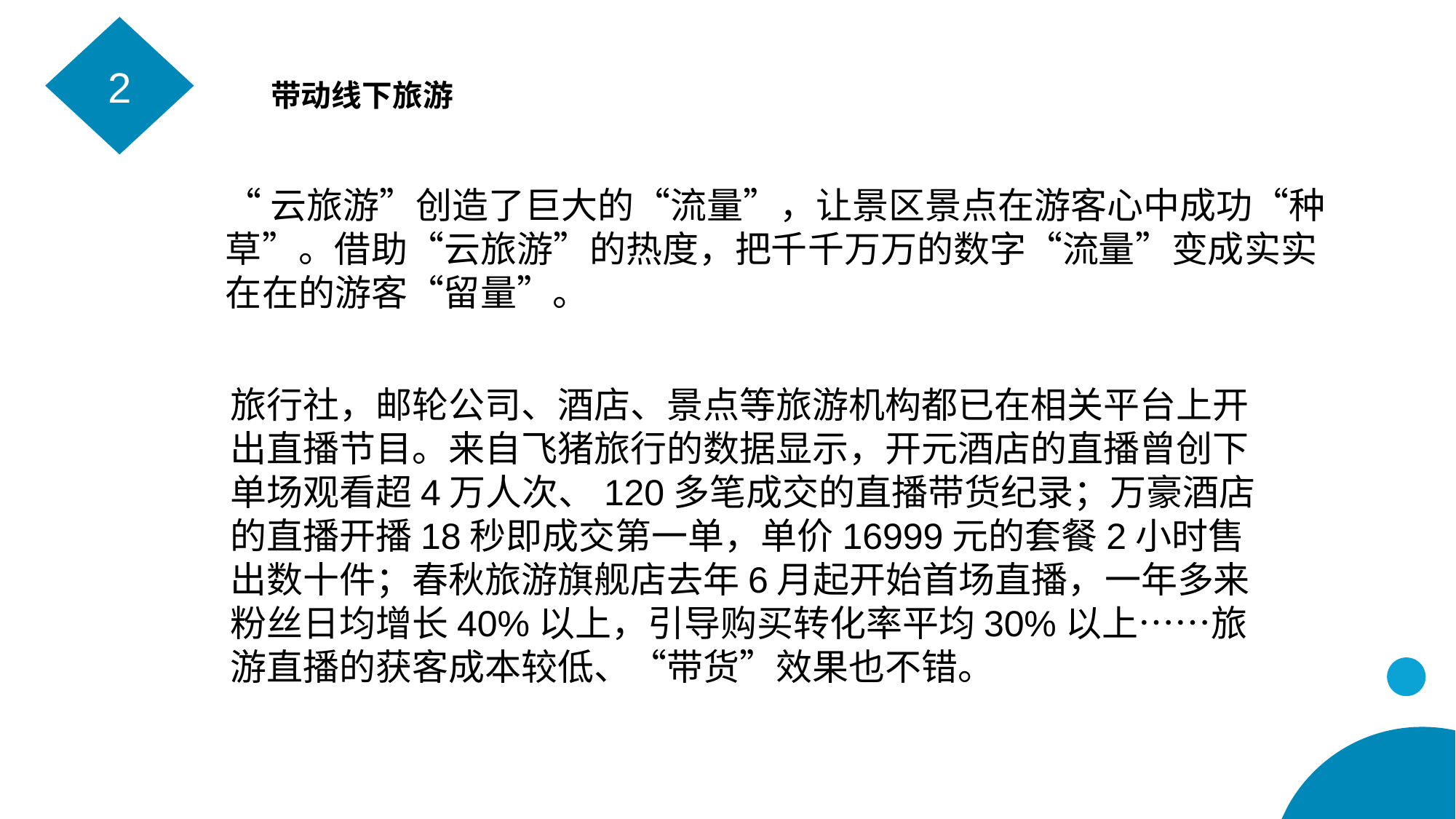

2
带动线下旅游
“云旅游”创造了巨大的“流量”，让景区景点在游客心中成功“种草”。借助“云旅游”的热度，把千千万万的数字“流量”变成实实在在的游客“留量”。
旅行社，邮轮公司、酒店、景点等旅游机构都已在相关平台上开出直播节目。来自飞猪旅行的数据显示，开元酒店的直播曾创下单场观看超4万人次、120多笔成交的直播带货纪录；万豪酒店的直播开播18秒即成交第一单，单价16999元的套餐2小时售出数十件；春秋旅游旗舰店去年6月起开始首场直播，一年多来粉丝日均增长40%以上，引导购买转化率平均30%以上……旅游直播的获客成本较低、“带货”效果也不错。